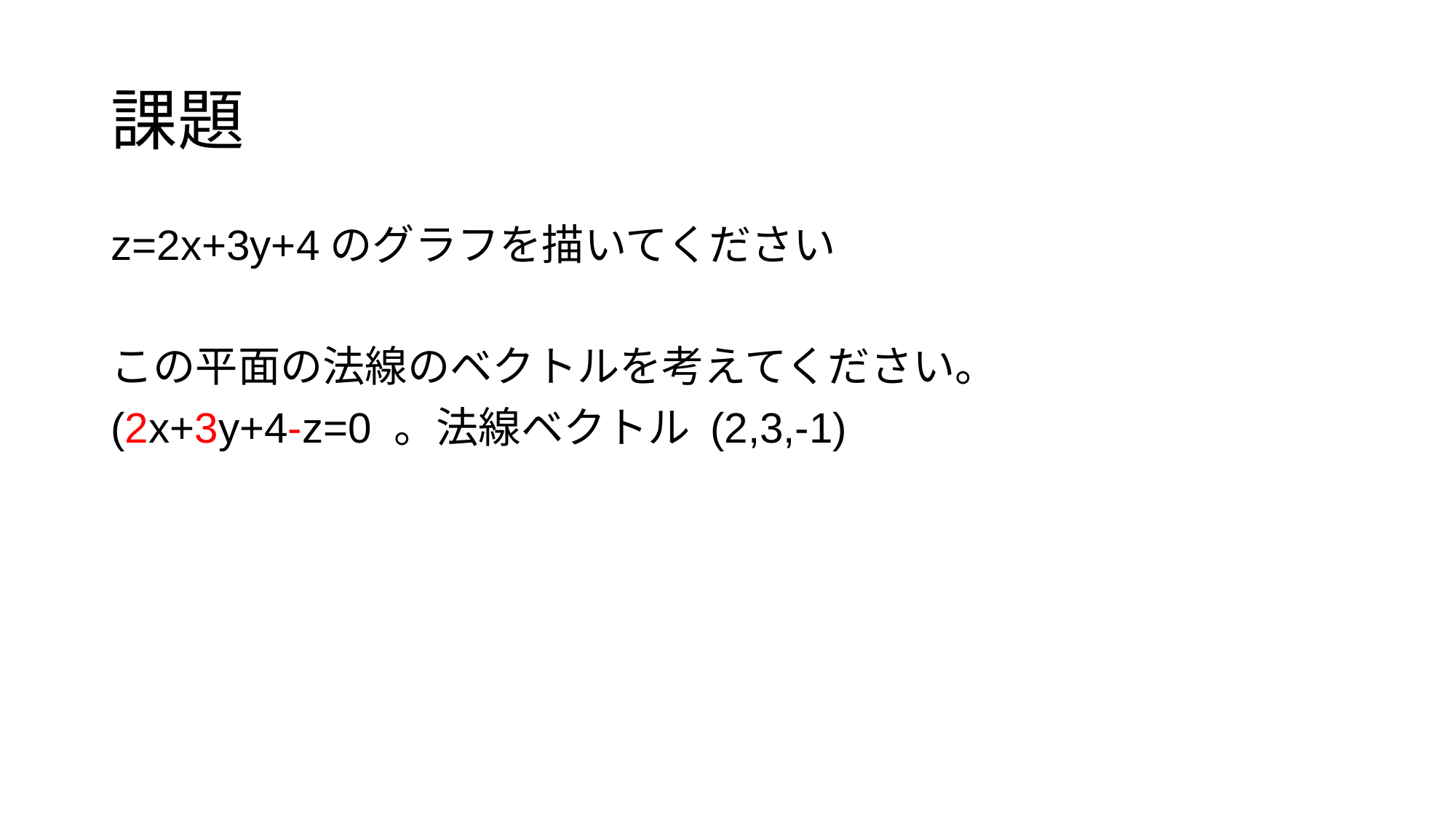

# 課題
z=2x+3y+4のグラフを描いてください

この平面の法線のベクトルを考えてください。
(2x+3y+4-z=0 。法線ベクトル (2,3,-1)